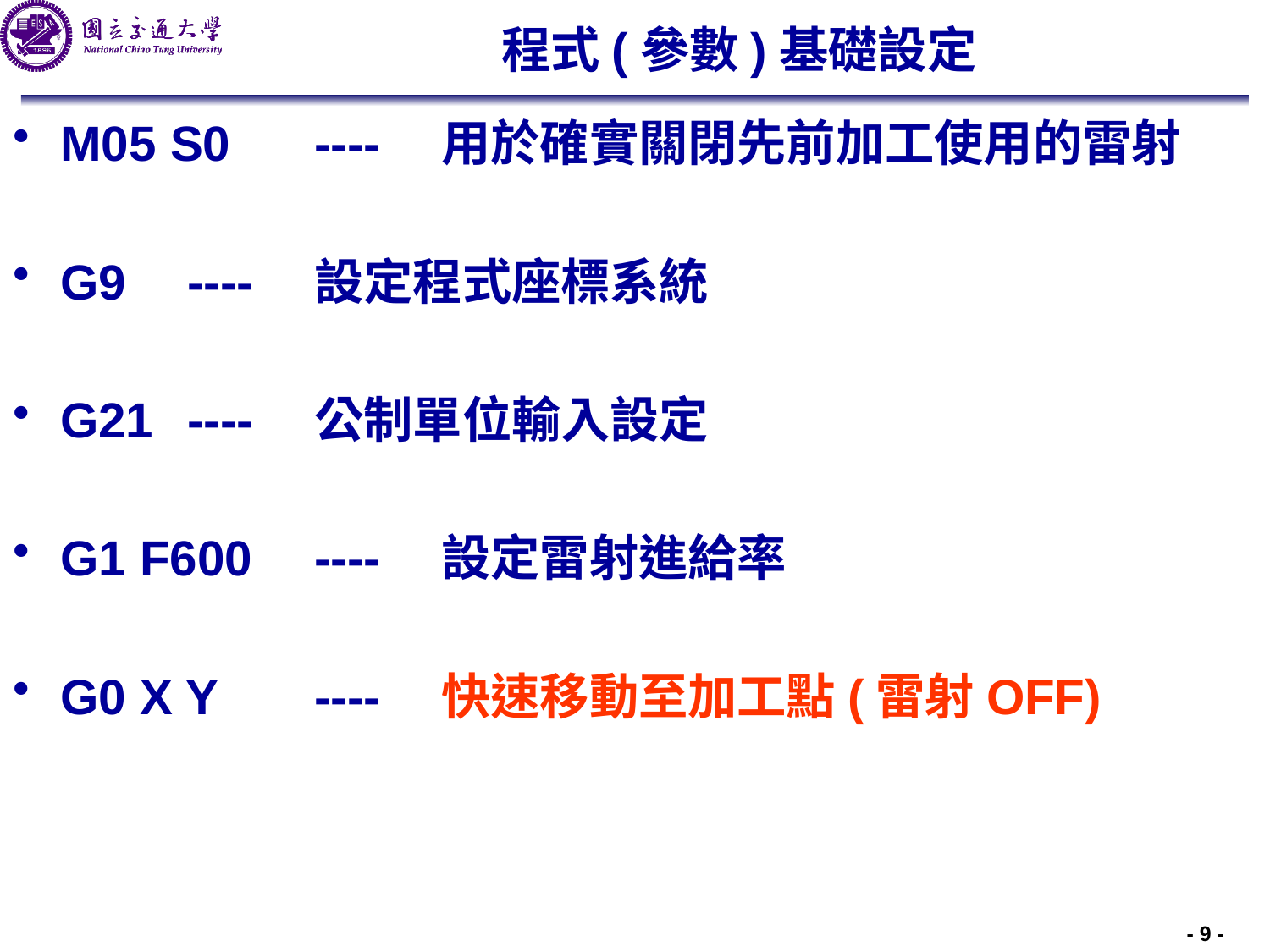

# 程式(參數)基礎設定
M05 S0	----	用於確實關閉先前加工使用的雷射

G9󠇀	----	設定程式座標系統

G21	----	公制單位輸入設定

G1 F600	----	設定雷射進給率

G0 X󠇀 Y󠇀	----	快速移動至加工點(雷射OFF)